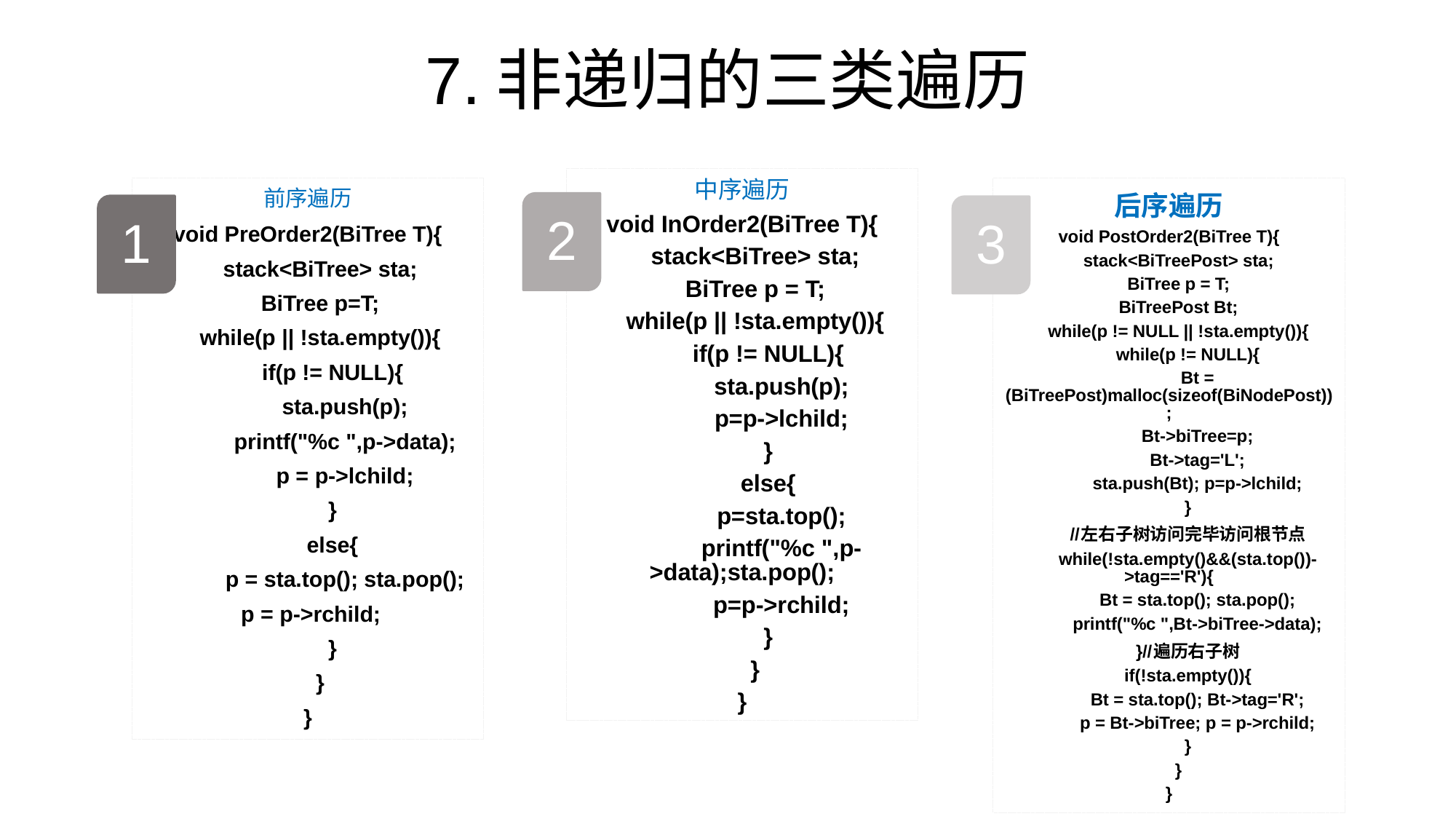

7.非递归的三类遍历
中序遍历
void InOrder2(BiTree T){
    stack<BiTree> sta;
    BiTree p = T;
    while(p || !sta.empty()){
        if(p != NULL){
            sta.push(p);
            p=p->lchild;
        }
        else{
            p=sta.top();
            printf("%c ",p->data);sta.pop();
            p=p->rchild;
        }
    }
}
前序遍历
void PreOrder2(BiTree T){
    stack<BiTree> sta;
    BiTree p=T;
    while(p || !sta.empty()){
        if(p != NULL){
            sta.push(p);
            printf("%c ",p->data);
            p = p->lchild;
        }
        else{
            p = sta.top(); sta.pop();
 p = p->rchild;
        }
    }
}

后序遍历
void PostOrder2(BiTree T){
    stack<BiTreePost> sta;
    BiTree p = T;
    BiTreePost Bt;
    while(p != NULL || !sta.empty()){
        while(p != NULL){
            Bt = (BiTreePost)malloc(sizeof(BiNodePost));
            Bt->biTree=p;
            Bt->tag='L';
            sta.push(Bt); p=p->lchild;
        }
        //左右子树访问完毕访问根节点
        while(!sta.empty()&&(sta.top())->tag=='R'){
            Bt = sta.top(); sta.pop();
            printf("%c ",Bt->biTree->data);
        }//遍历右子树
        if(!sta.empty()){
            Bt = sta.top(); Bt->tag='R';
            p = Bt->biTree; p = p->rchild;
        }
    }
}
2
1
3